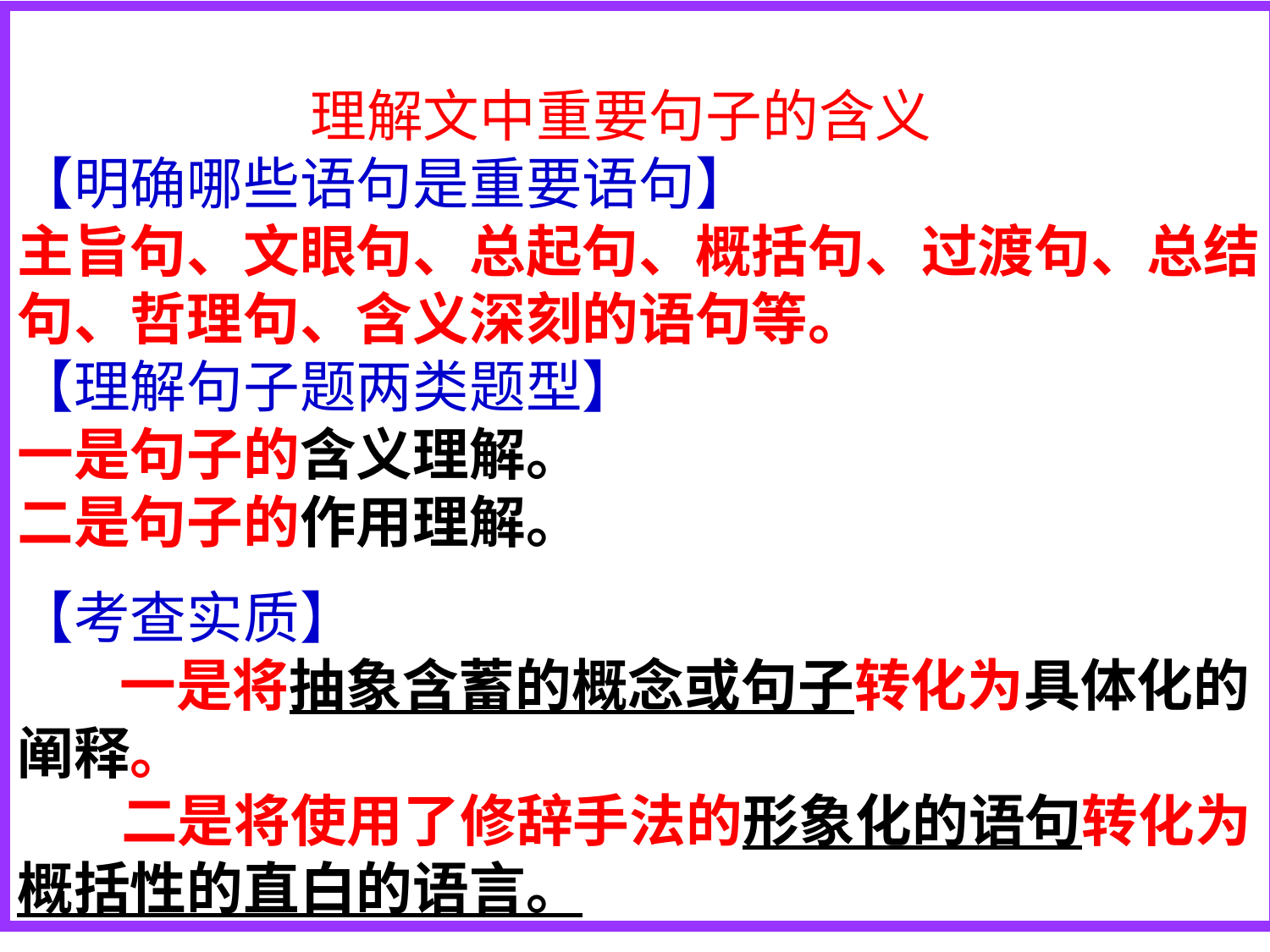

理解文中重要句子的含义
【明确哪些语句是重要语句】
主旨句、文眼句、总起句、概括句、过渡句、总结句、哲理句、含义深刻的语句等。
【理解句子题两类题型】
一是句子的含义理解。
二是句子的作用理解。
【考查实质】
       一是将抽象含蓄的概念或句子转化为具体化的阐释。
       二是将使用了修辞手法的形象化的语句转化为概括性的直白的语言。